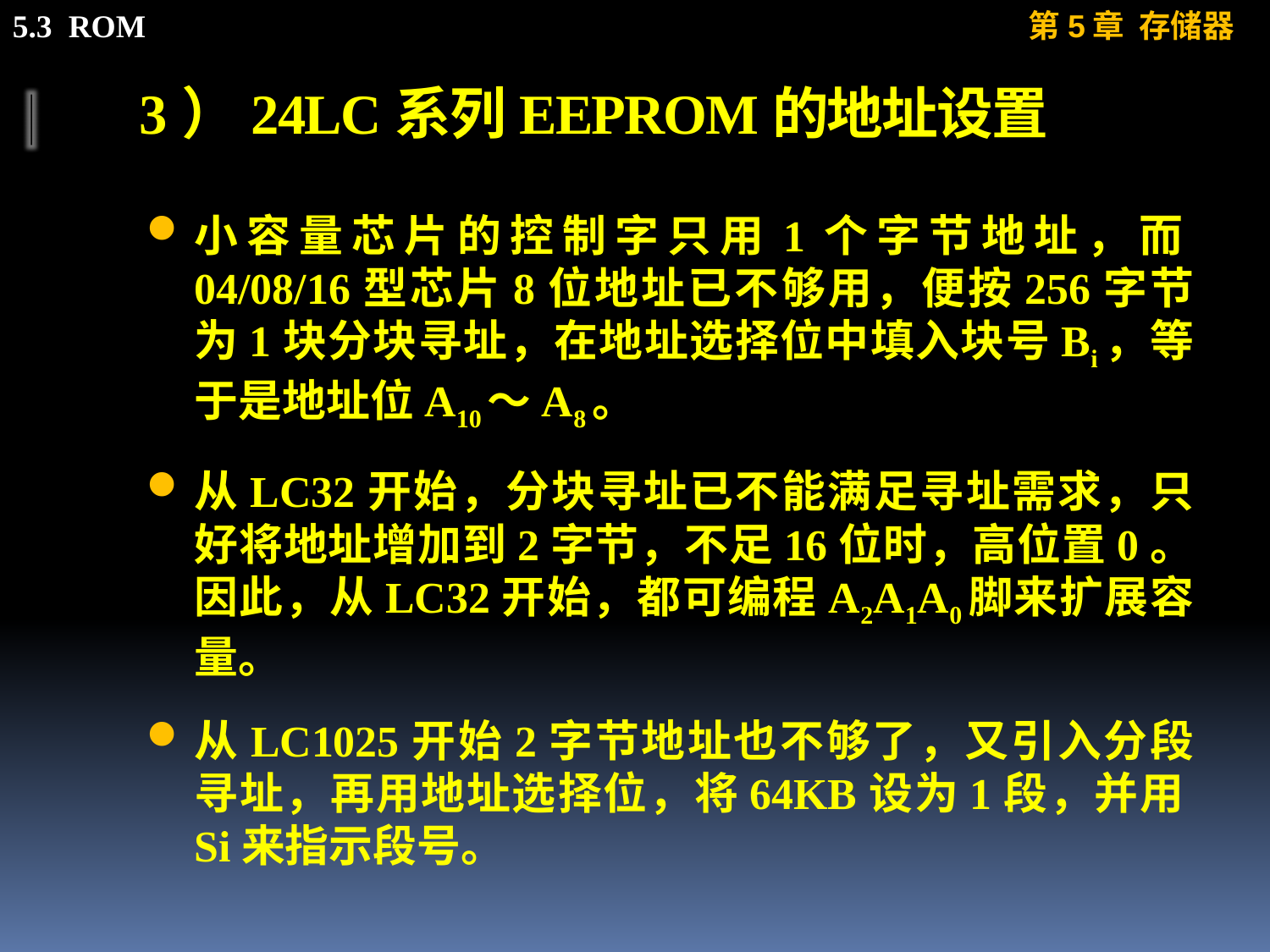

# 3）24LC系列EEPROM的地址设置
小容量芯片的控制字只用1个字节地址，而04/08/16型芯片8位地址已不够用，便按256字节为1块分块寻址，在地址选择位中填入块号Bi，等于是地址位A10～A8。
从LC32开始，分块寻址已不能满足寻址需求，只好将地址增加到2字节，不足16位时，高位置0。因此，从LC32开始，都可编程A2A1A0脚来扩展容量。
从LC1025开始2字节地址也不够了，又引入分段寻址，再用地址选择位，将64KB设为1段，并用Si来指示段号。